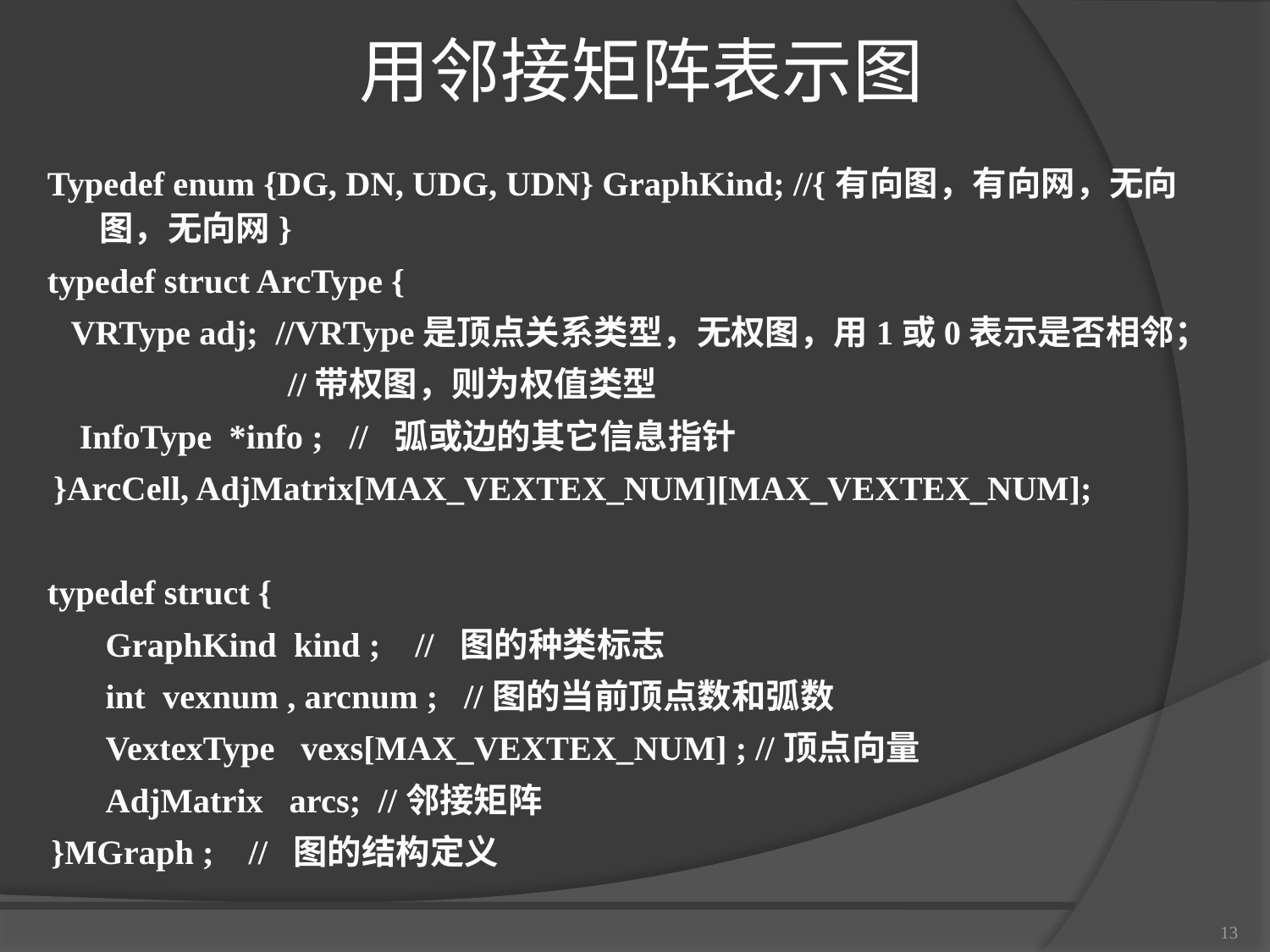

# 用邻接矩阵表示图
Typedef enum {DG, DN, UDG, UDN} GraphKind; //{有向图，有向网，无向图，无向网}
typedef struct ArcType {
  VRType adj;  //VRType是顶点关系类型，无权图，用1或0表示是否相邻；
                           //带权图，则为权值类型
   InfoType  *info ;   //  弧或边的其它信息指针
}ArcCell, AdjMatrix[MAX_VEXTEX_NUM][MAX_VEXTEX_NUM];

typedef struct {
      GraphKind  kind ;    //  图的种类标志
int  vexnum , arcnum ;   //图的当前顶点数和弧数
VextexType   vexs[MAX_VEXTEX_NUM] ; //顶点向量
AdjMatrix   arcs;  //邻接矩阵
 }MGraph ;    //  图的结构定义

13